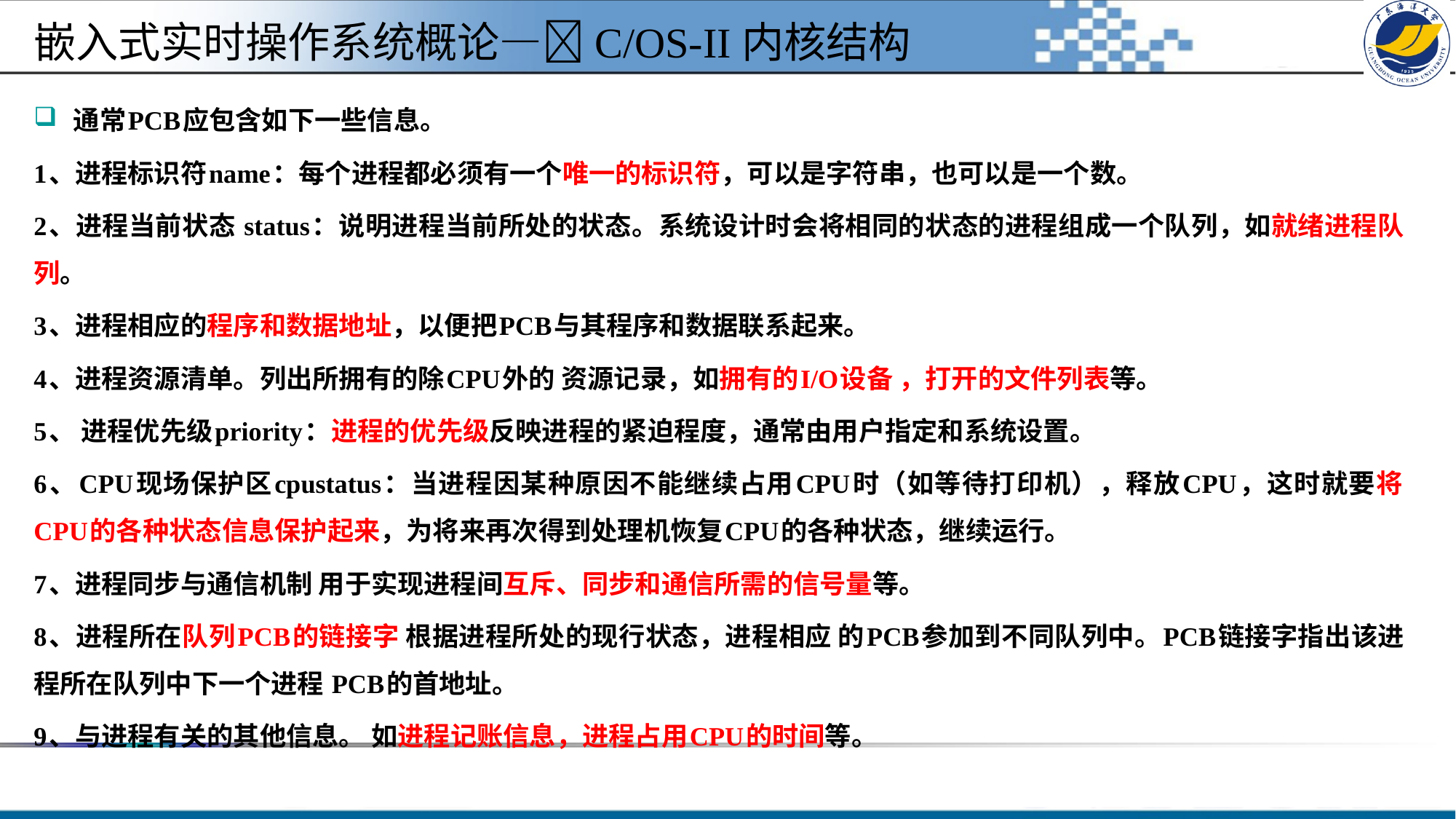

#
嵌入式实时操作系统概论—μC/OS-II内核结构
通常PCB应包含如下一些信息。
1、进程标识符name：每个进程都必须有一个唯一的标识符，可以是字符串，也可以是一个数。
2、进程当前状态 status：说明进程当前所处的状态。系统设计时会将相同的状态的进程组成一个队列，如就绪进程队列。
3、进程相应的程序和数据地址，以便把PCB与其程序和数据联系起来。
4、进程资源清单。列出所拥有的除CPU外的 资源记录，如拥有的I/O设备 ，打开的文件列表等。
5、 进程优先级priority：进程的优先级反映进程的紧迫程度，通常由用户指定和系统设置。
6、CPU现场保护区cpustatus：当进程因某种原因不能继续占用CPU时（如等待打印机），释放CPU，这时就要将CPU的各种状态信息保护起来，为将来再次得到处理机恢复CPU的各种状态，继续运行。
7、进程同步与通信机制 用于实现进程间互斥、同步和通信所需的信号量等。
8、进程所在队列PCB的链接字 根据进程所处的现行状态，进程相应 的PCB参加到不同队列中。PCB链接字指出该进程所在队列中下一个进程 PCB的首地址。
9、与进程有关的其他信息。 如进程记账信息，进程占用CPU的时间等。

37